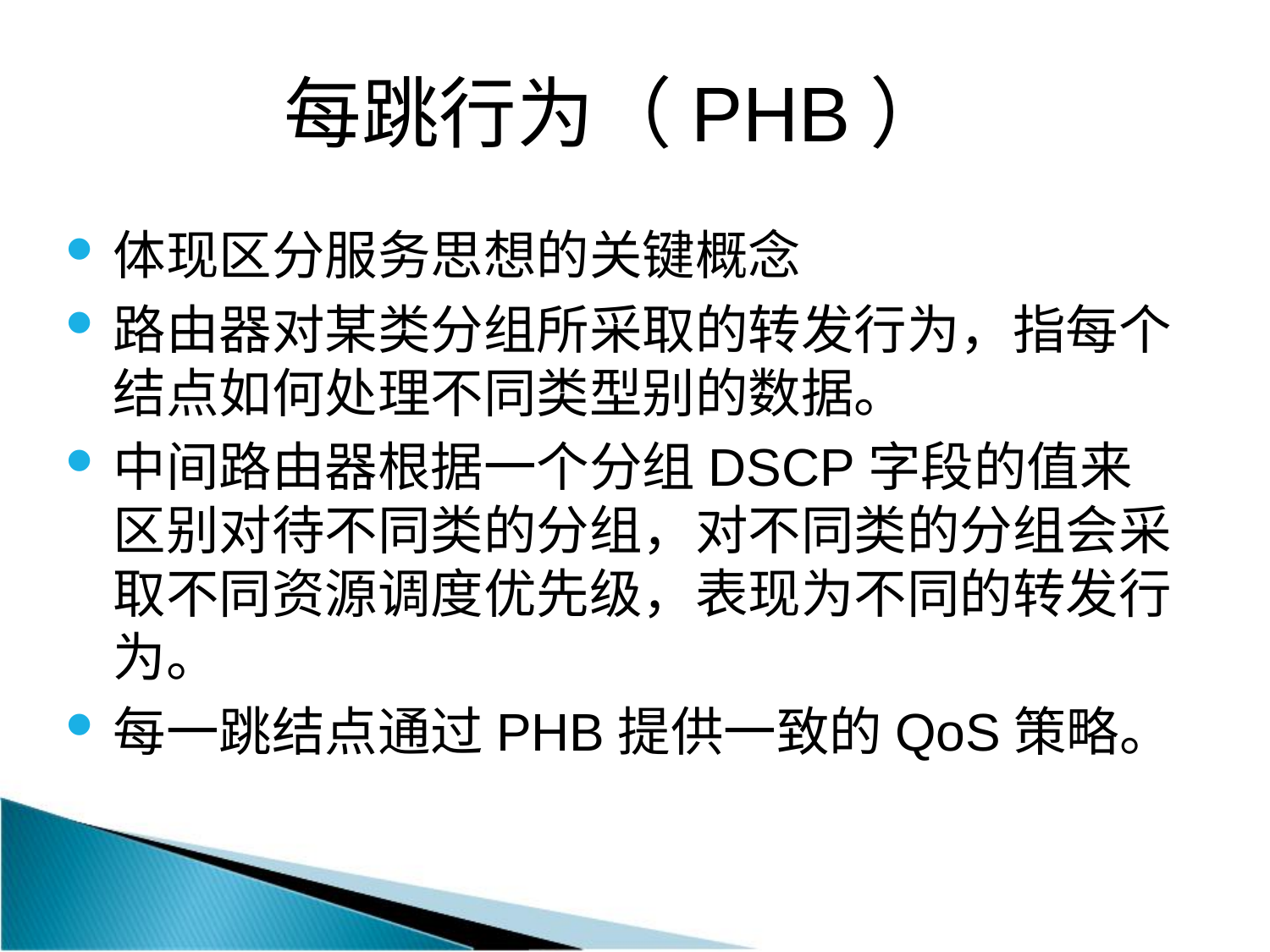

# 每跳行为（PHB）
体现区分服务思想的关键概念
路由器对某类分组所采取的转发行为，指每个结点如何处理不同类型别的数据。
中间路由器根据一个分组DSCP字段的值来区别对待不同类的分组，对不同类的分组会采取不同资源调度优先级，表现为不同的转发行为。
每一跳结点通过PHB提供一致的QoS策略。